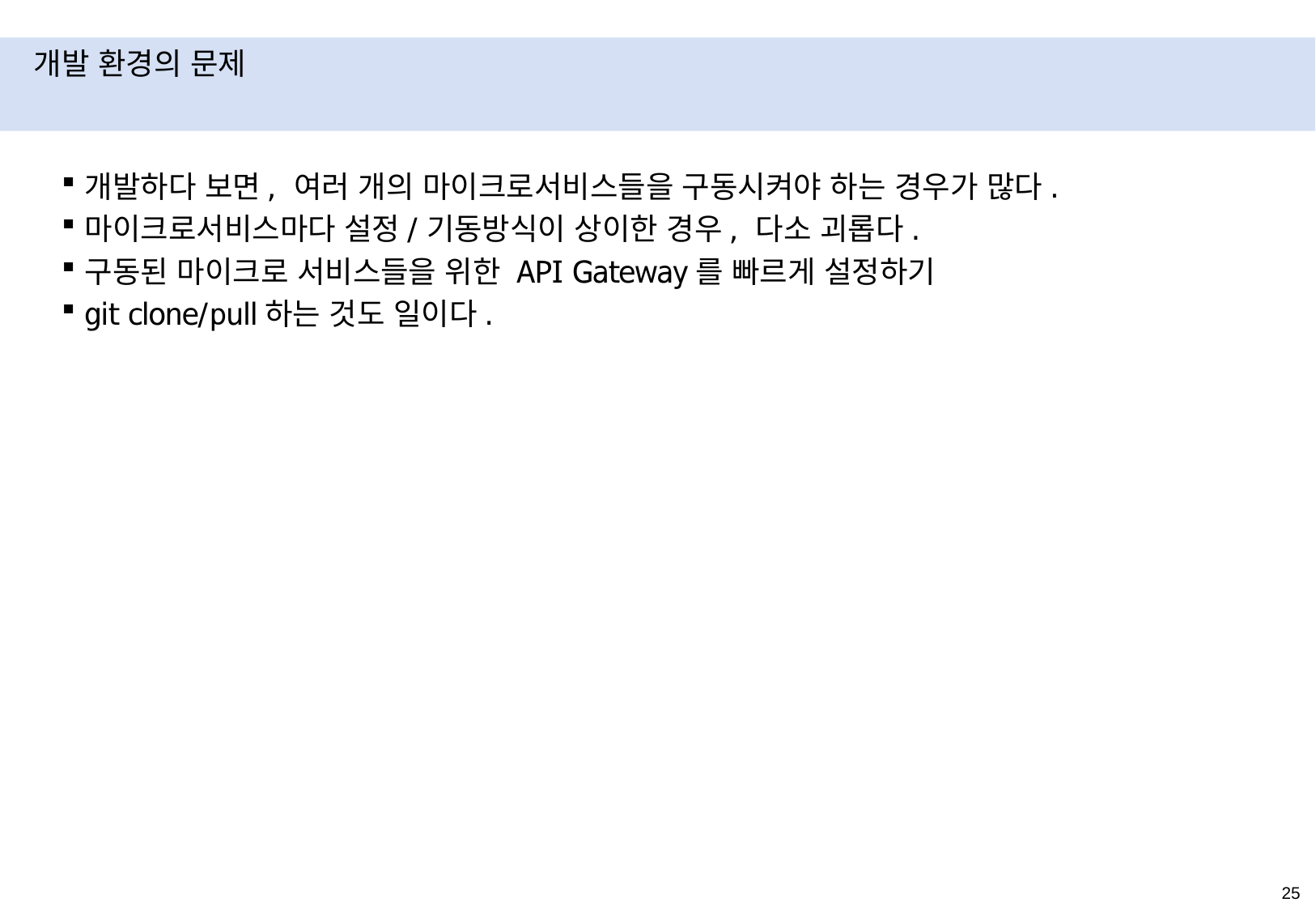

# 개발 환경의 문제
개발하다 보면, 여러 개의 마이크로서비스들을 구동시켜야 하는 경우가 많다.
마이크로서비스마다 설정/기동방식이 상이한 경우, 다소 괴롭다.
구동된 마이크로 서비스들을 위한 API Gateway를 빠르게 설정하기
git clone/pull하는 것도 일이다.